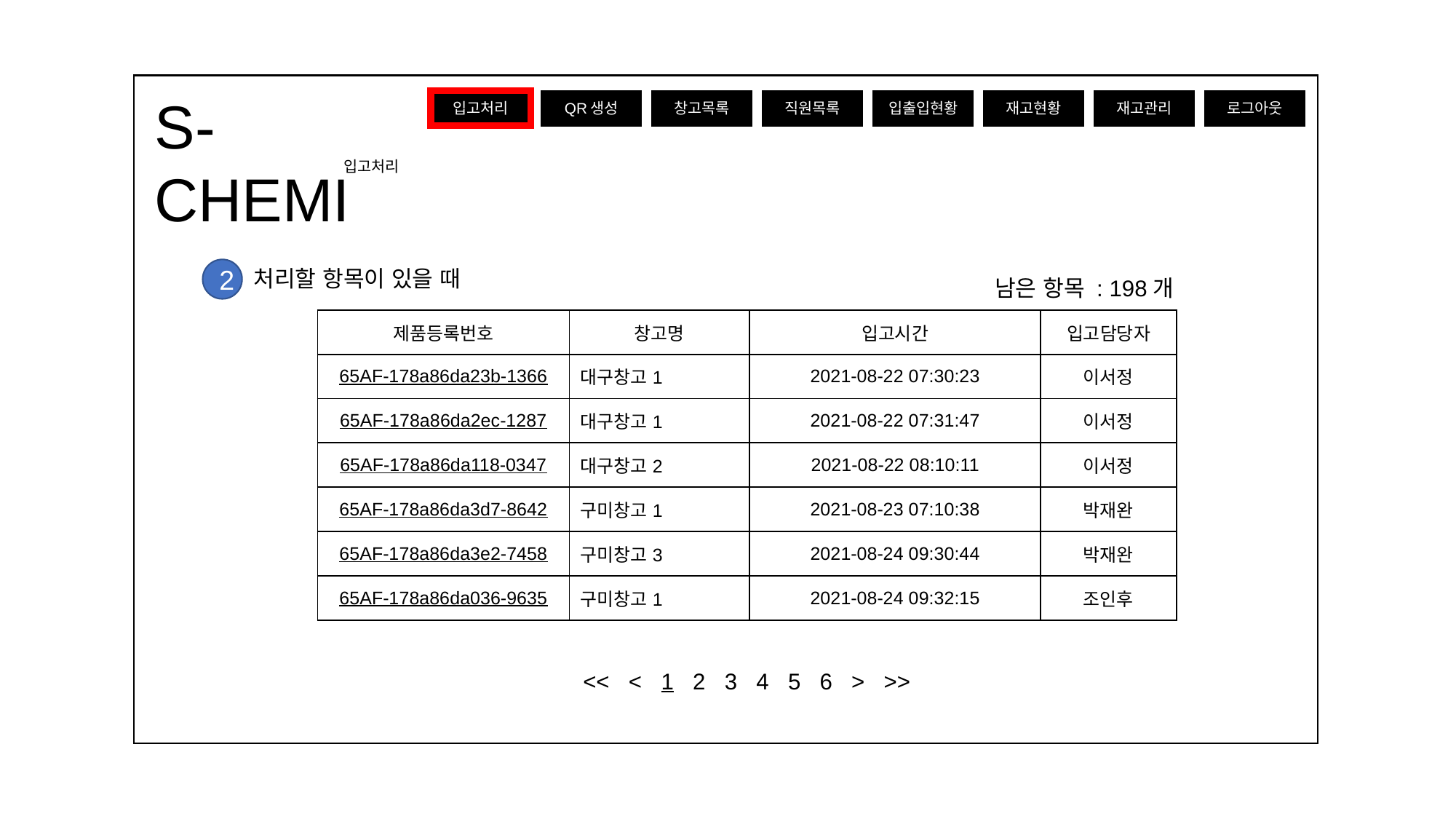

S-CHEMI
입고처리
창고목록
재고현황
로그아웃
QR생성
직원목록
입출입현황
재고관리
입고처리
처리할 항목이 있을 때
2
남은 항목 : 198개
| 제품등록번호 | 창고명 | 입고시간 | 입고담당자 |
| --- | --- | --- | --- |
| 65AF-178a86da23b-1366 | 대구창고1 | 2021-08-22 07:30:23 | 이서정 |
| 65AF-178a86da2ec-1287 | 대구창고1 | 2021-08-22 07:31:47 | 이서정 |
| 65AF-178a86da118-0347 | 대구창고2 | 2021-08-22 08:10:11 | 이서정 |
| 65AF-178a86da3d7-8642 | 구미창고1 | 2021-08-23 07:10:38 | 박재완 |
| 65AF-178a86da3e2-7458 | 구미창고3 | 2021-08-24 09:30:44 | 박재완 |
| 65AF-178a86da036-9635 | 구미창고1 | 2021-08-24 09:32:15 | 조인후 |
<<   <   1   2   3   4   5   6   >   >>